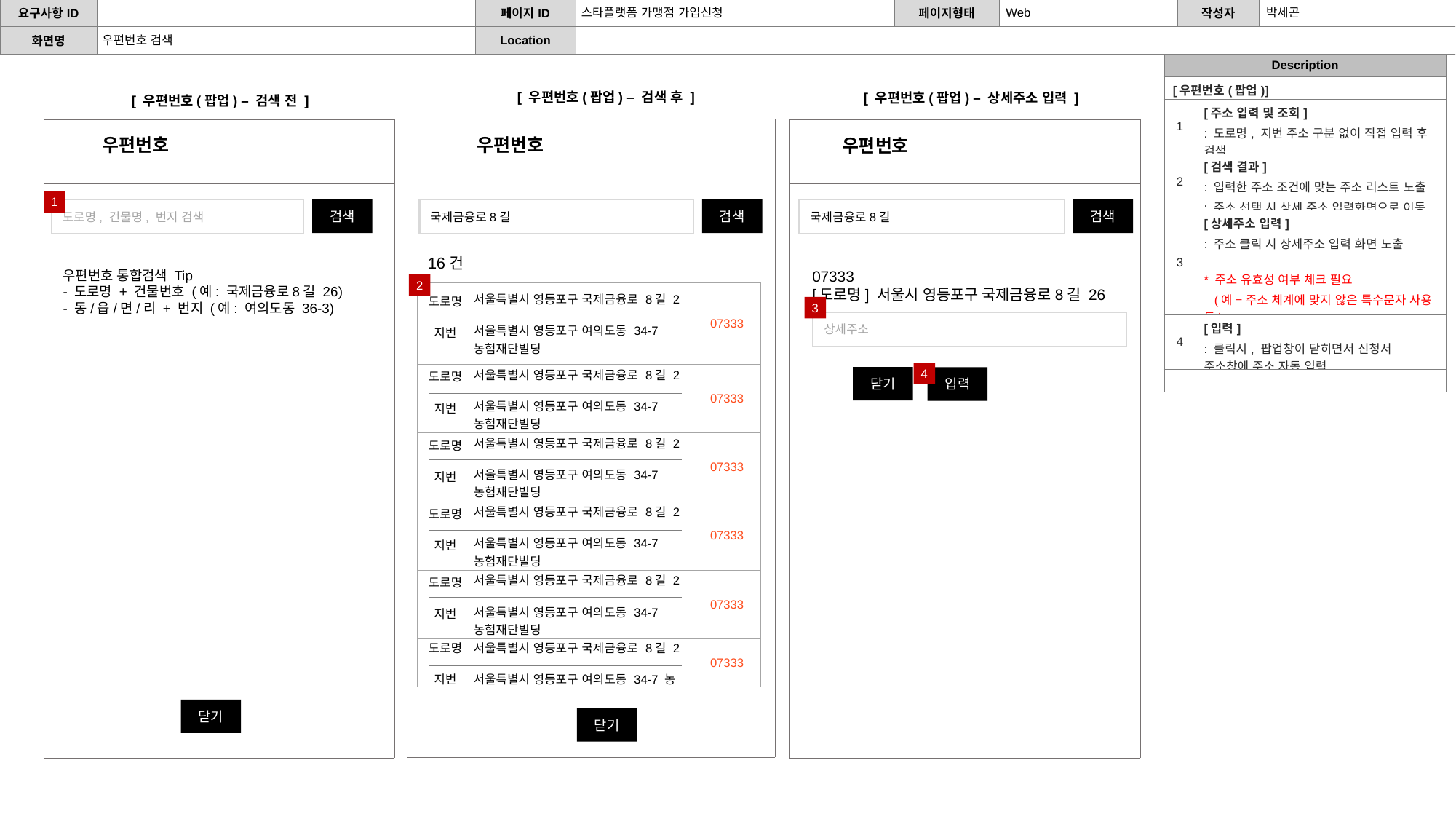

스타플랫폼 가맹점 가입신청
Web
박세곤
우편번호 검색
| Description |  |
| --- | --- |
| [우편번호(팝업)] |  |
| 1 | [주소 입력 및 조회] : 도로명, 지번 주소 구분 없이 직접 입력 후 검색 |
| 2 | [검색 결과] : 입력한 주소 조건에 맞는 주소 리스트 노출 : 주소 선택 시 상세 주소 입력화면으로 이동 |
| 3 | [상세주소 입력] : 주소 클릭 시 상세주소 입력 화면 노출 \* 주소 유효성 여부 체크 필요 (예 – 주소 체계에 맞지 않은 특수문자 사용 등) |
| 4 | [입력] : 클릭시, 팝업창이 닫히면서 신청서 주소창에 주소 자동 입력 |
|  |  |
[ 우편번호(팝업) – 검색 후 ]
[ 우편번호(팝업) – 상세주소 입력 ]
[ 우편번호(팝업) – 검색 전 ]
|  |
| --- |
|  |
|  |
| --- |
|  |
|  |
| --- |
|  |
우편번호
우편번호
우편번호
1
도로명, 건물명, 번지 검색
검색
국제금융로8길
검색
국제금융로8길
검색
16건
우편번호 통합검색 Tip
- 도로명 + 건물번호 (예: 국제금융로8길 26)
- 동/읍/면/리 + 번지 (예: 여의도동 36-3)
07333
[도로명] 서울시 영등포구 국제금융로8길 26
2
| 도로명 지번 | 서울특별시 영등포구 국제금융로 8길 2 서울특별시 영등포구 여의도동 34-7 농험재단빌딩 | 07333 |
| --- | --- | --- |
| 도로명 지번 | 서울특별시 영등포구 국제금융로 8길 2 서울특별시 영등포구 여의도동 34-7 농험재단빌딩 | 07333 |
| 도로명 지번 | 서울특별시 영등포구 국제금융로 8길 2 서울특별시 영등포구 여의도동 34-7 농험재단빌딩 | 07333 |
| 도로명 지번 | 서울특별시 영등포구 국제금융로 8길 2 서울특별시 영등포구 여의도동 34-7 농험재단빌딩 | 07333 |
| 도로명 지번 | 서울특별시 영등포구 국제금융로 8길 2 서울특별시 영등포구 여의도동 34-7 농험재단빌딩 | 07333 |
| 도로명 지번 | 서울특별시 영등포구 국제금융로 8길 2 서울특별시 영등포구 여의도동 34-7 농 | 07333 |
3
상세주소
4
닫기
입력
닫기
닫기